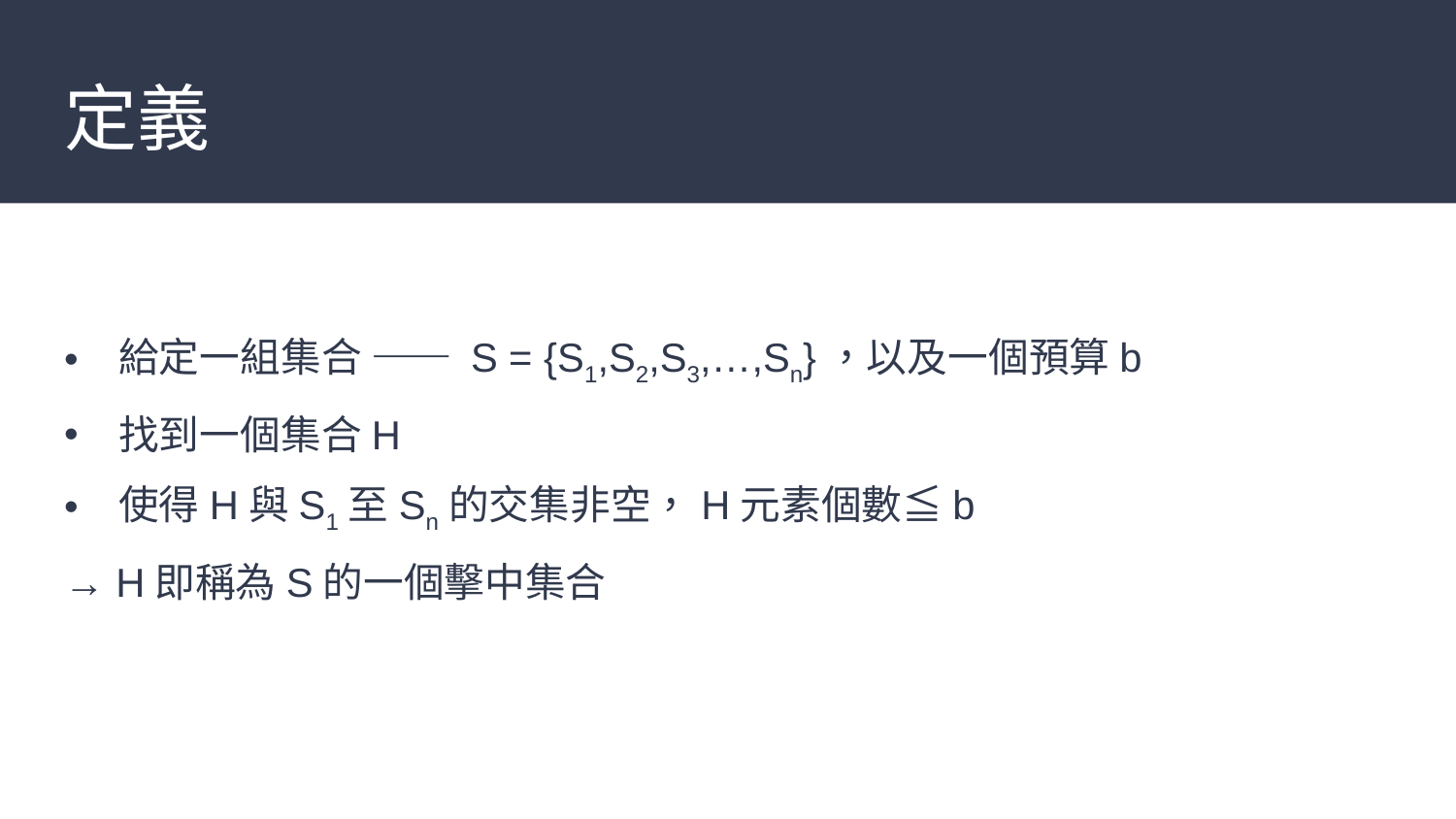

# 定義
給定一組集合 ―― S = {S1,S2,S3,…,Sn}，以及一個預算b
找到一個集合H
使得H與S1至Sn的交集非空，H元素個數≦b
→ H即稱為S的一個擊中集合